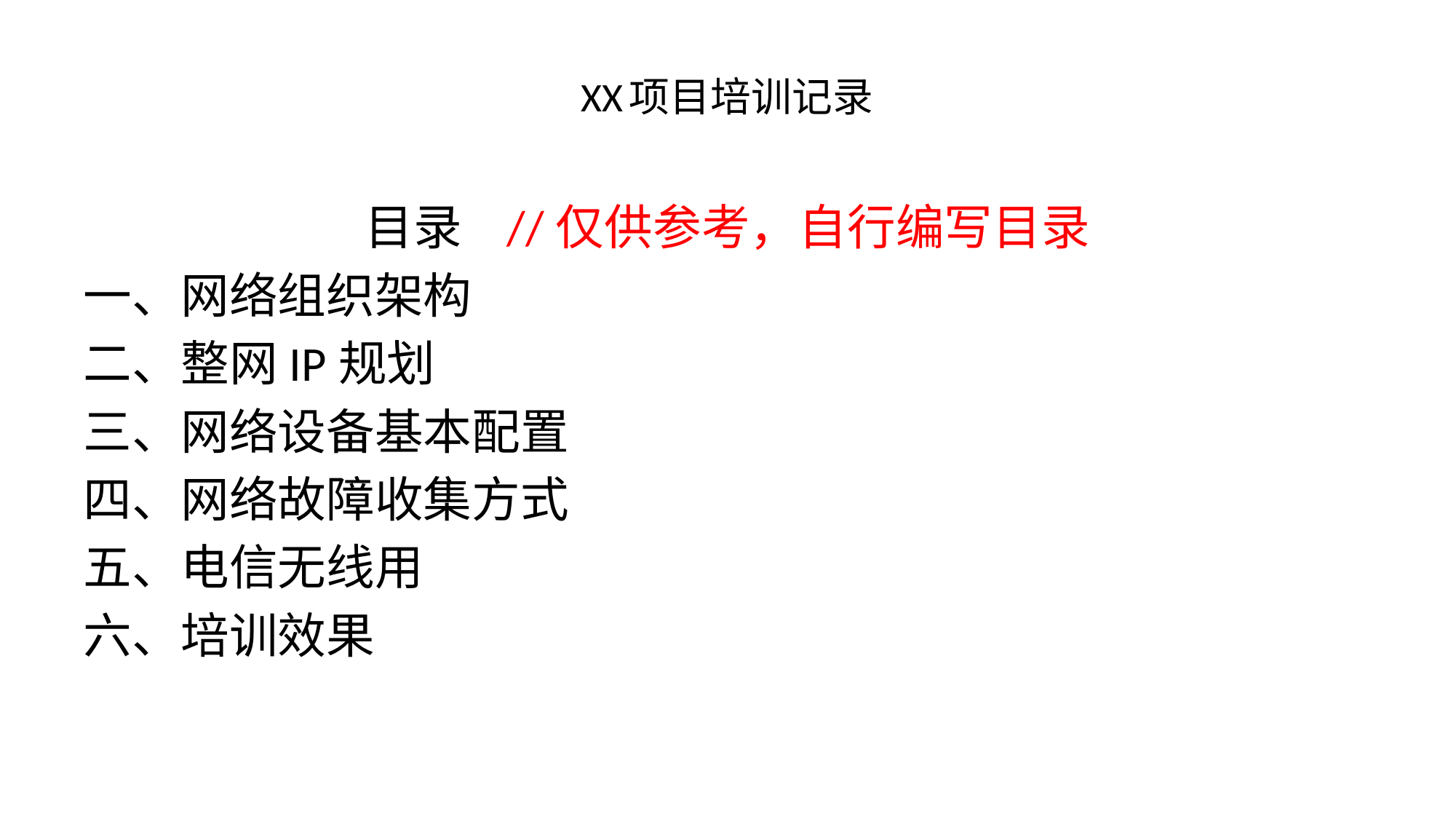

# XX项目培训记录
目录   //仅供参考，自行编写目录
一、网络组织架构
二、整网IP规划
三、网络设备基本配置
四、网络故障收集方式
五、电信无线用
六、培训效果